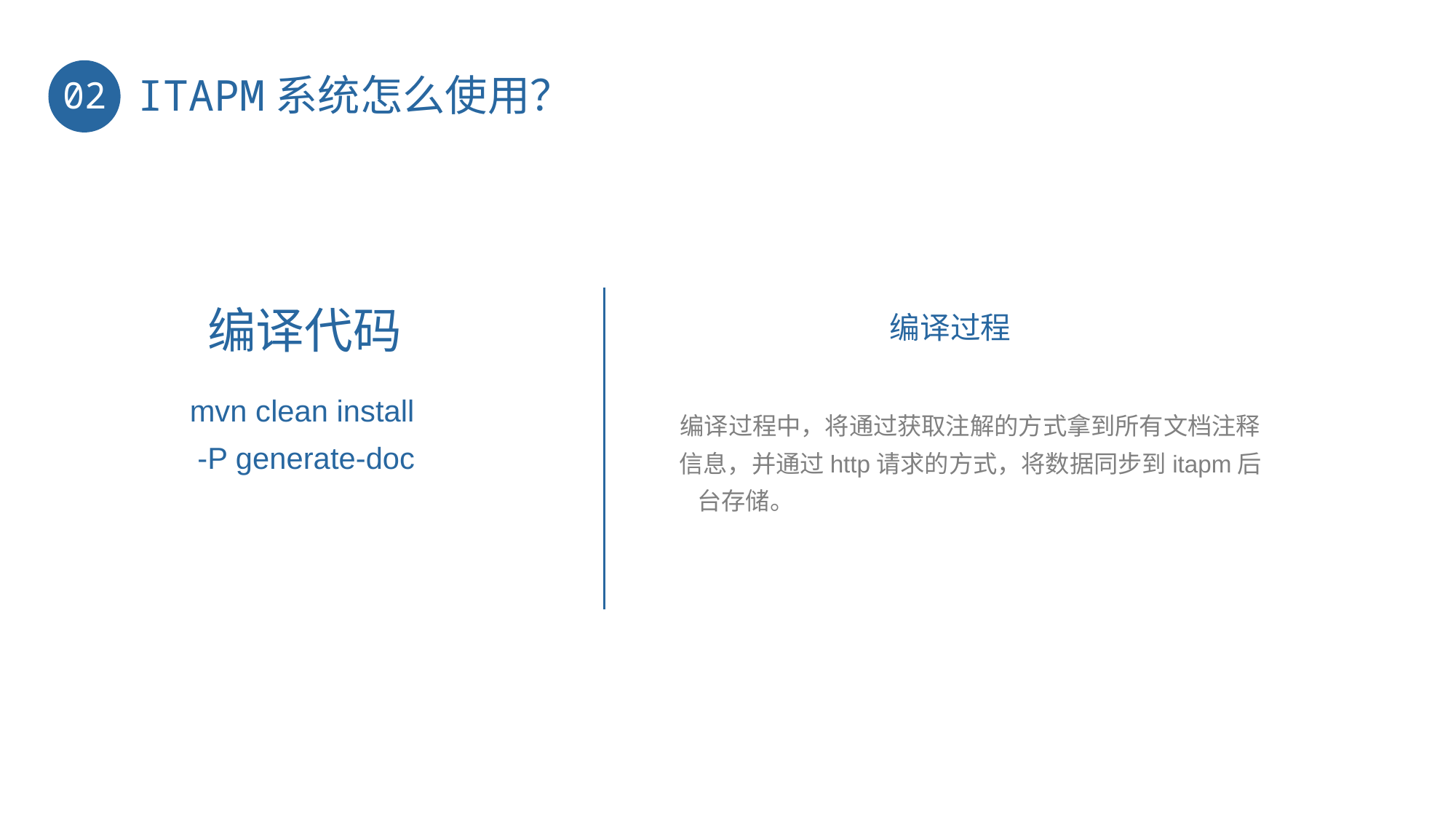

ITAPM系统怎么使用？
02
编译代码
编译过程
mvn clean install
-P generate-doc
编译过程中，将通过获取注解的方式拿到所有文档注释信息，并通过http请求的方式，将数据同步到itapm后台存储。